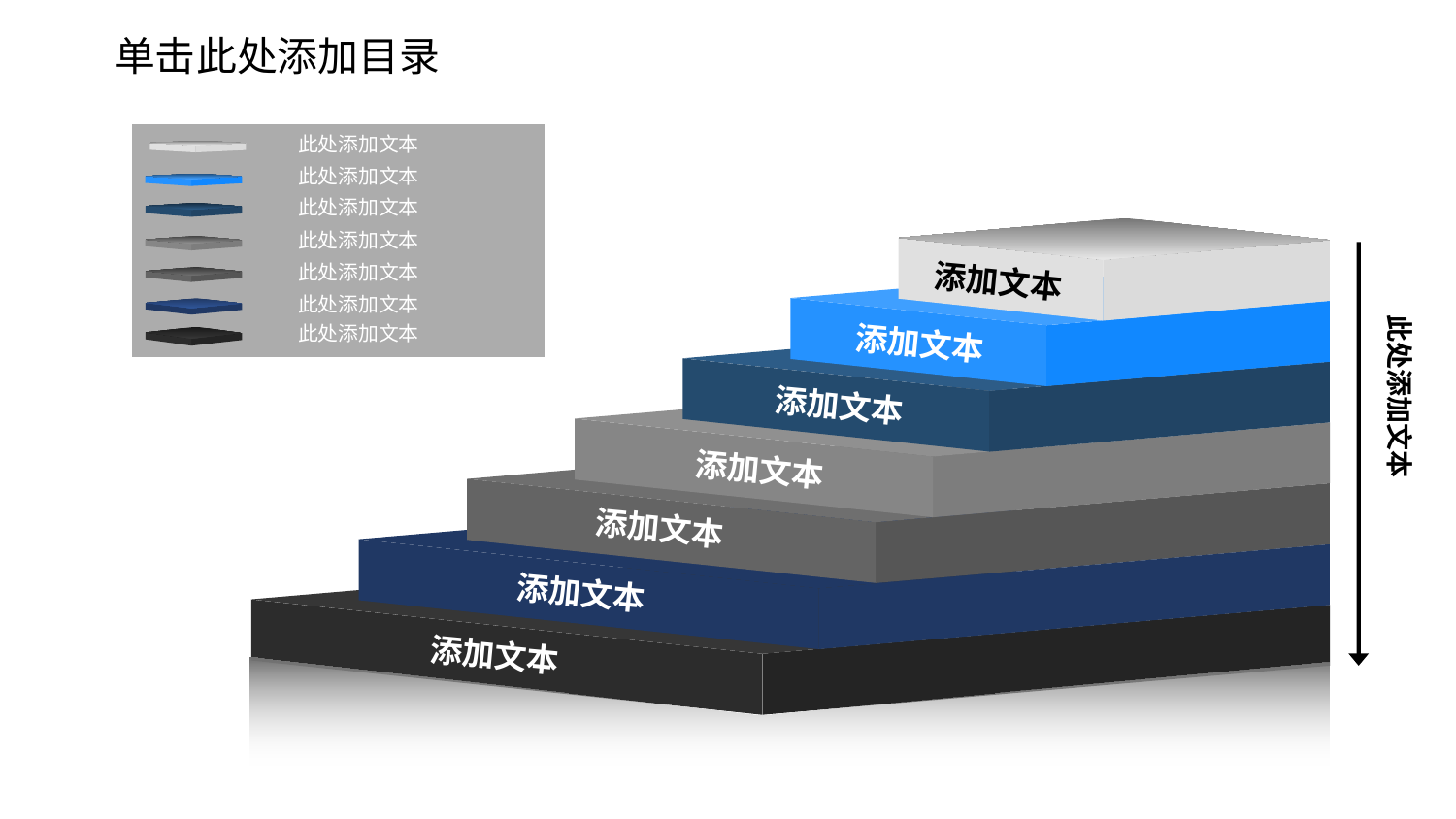

单击此处添加目录

此处添加文本

此处添加文本

此处添加文本

此处添加文本

此处添加文本

此处添加文本

此处添加文本

此处添加文本

添加文本

添加文本

添加文本

添加文本

添加文本

添加文本

添加文本